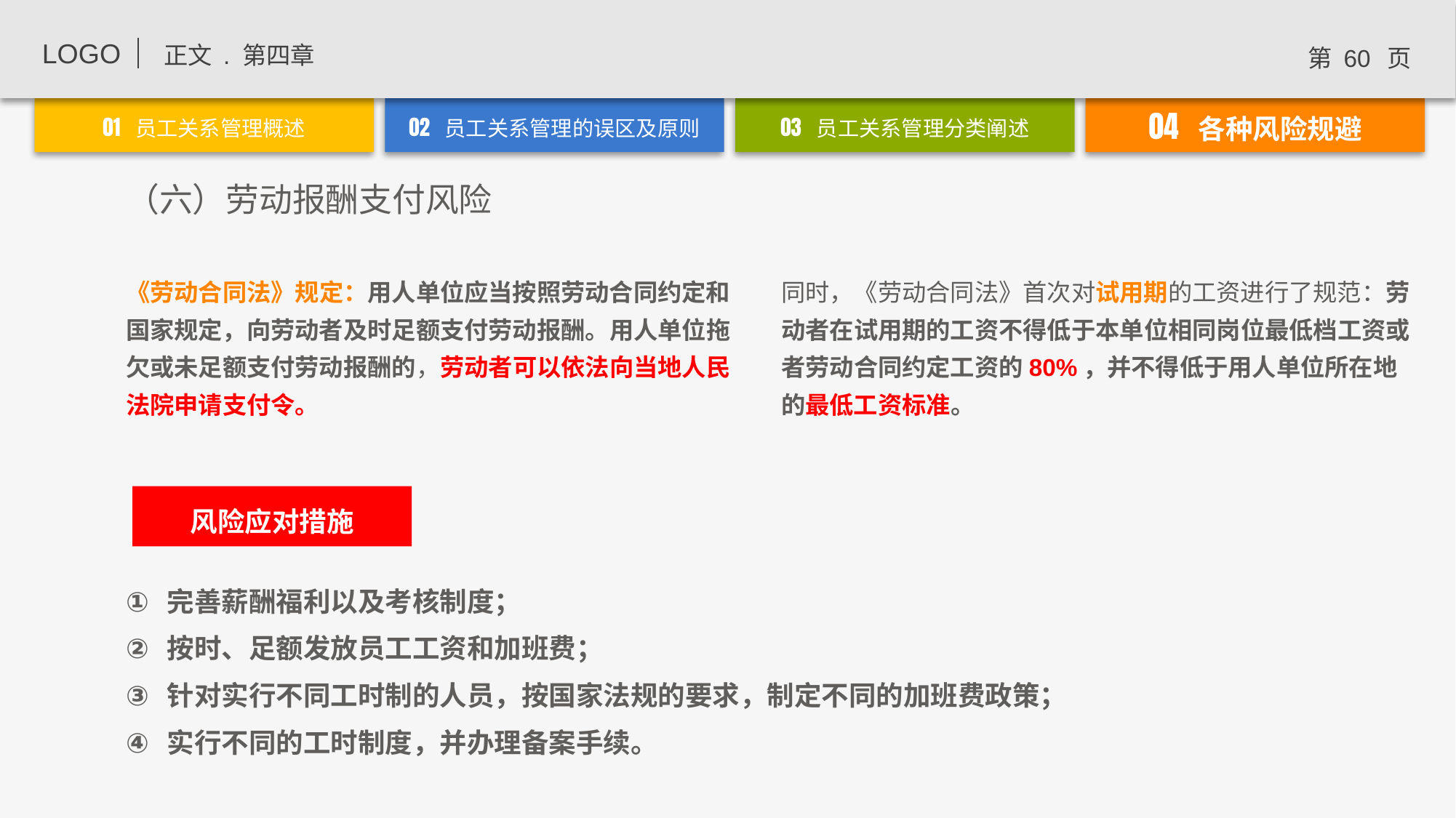

（六）劳动报酬支付风险
《劳动合同法》规定：用人单位应当按照劳动合同约定和国家规定，向劳动者及时足额支付劳动报酬。用人单位拖欠或未足额支付劳动报酬的，劳动者可以依法向当地人民法院申请支付令。
同时，《劳动合同法》首次对试用期的工资进行了规范：劳动者在试用期的工资不得低于本单位相同岗位最低档工资或者劳动合同约定工资的80%，并不得低于用人单位所在地的最低工资标准。

风险应对措施
完善薪酬福利以及考核制度；
按时、足额发放员工工资和加班费；
针对实行不同工时制的人员，按国家法规的要求，制定不同的加班费政策；
实行不同的工时制度，并办理备案手续。